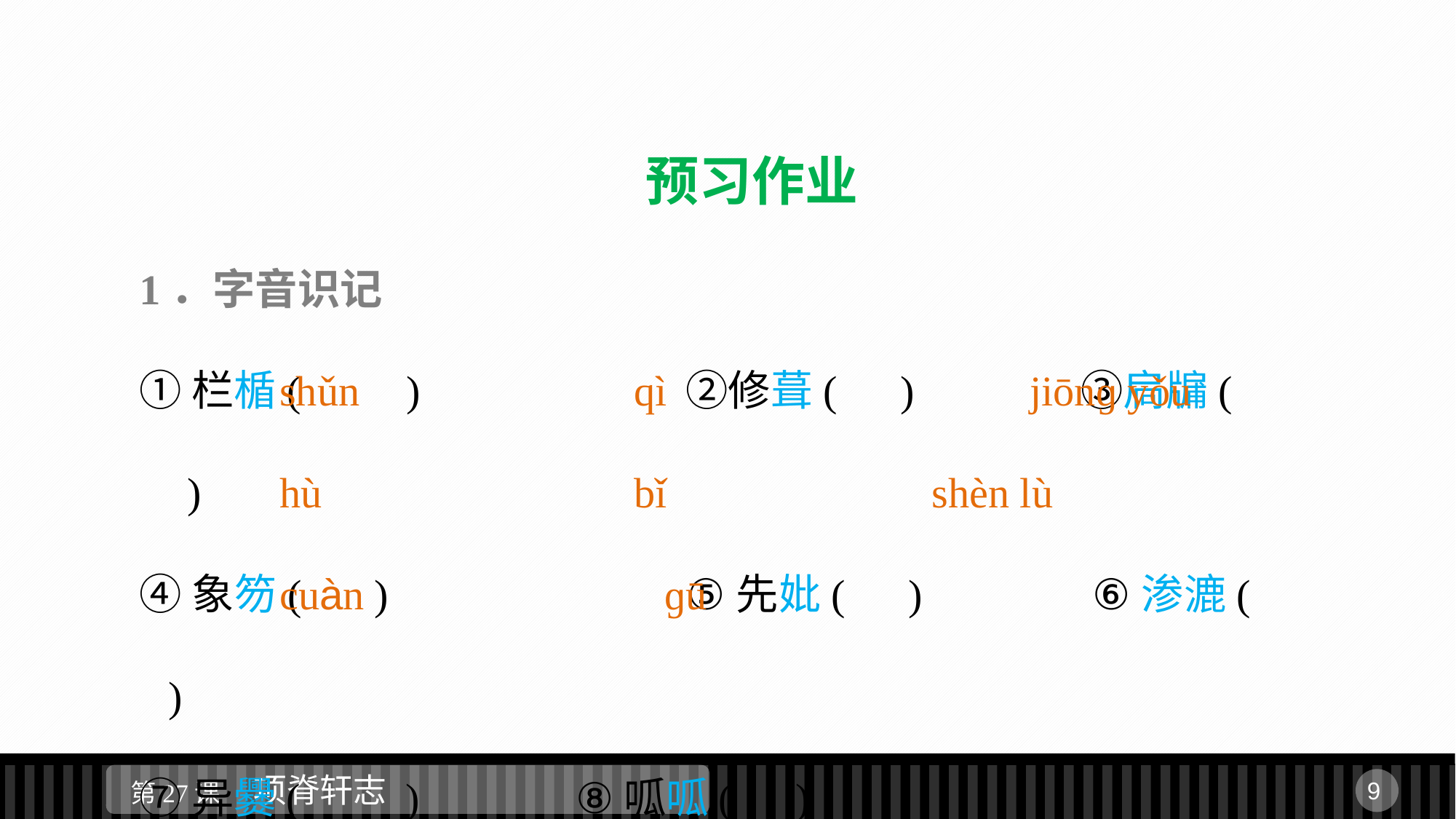

预习作业
1．字音识记
①栏楯(　　)　　		②修葺(　)　　	       ③扃牖(　　         )
④象笏(　 )    			⑤先妣(　)    	       ⑥渗漉(　　     )
⑦异爨(　　)    		⑧呱呱(　)
shǔn　	        qì　		         jiōnɡ yǒu
hù　	        bǐ		         shèn lù
cuàn　		     ɡū